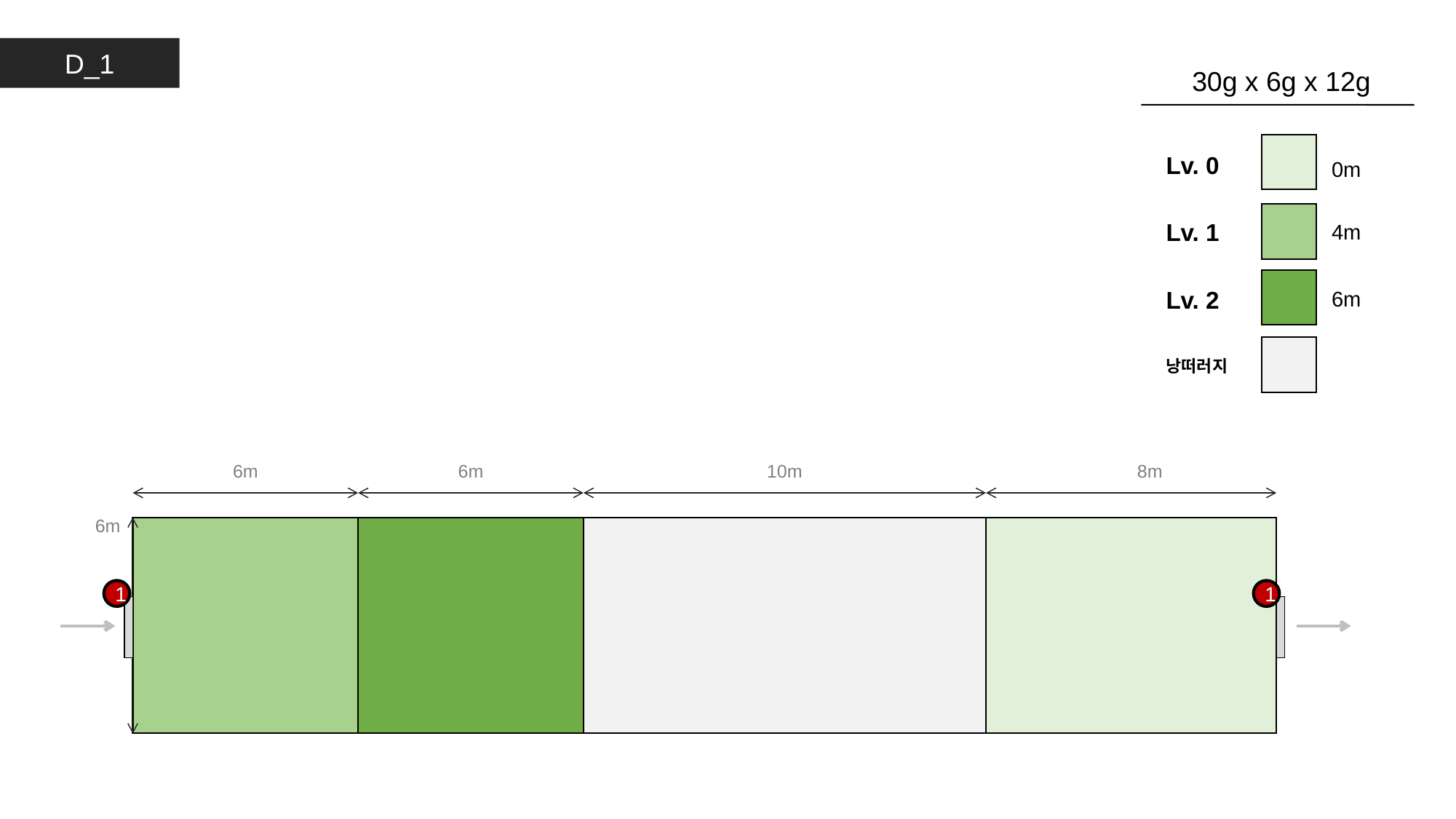

D_1
30g x 6g x 12g

Lv. 0
0m

Lv. 1
4m

Lv. 2
6m

낭떠러지
6m
6m
10m
8m
6m

1
1